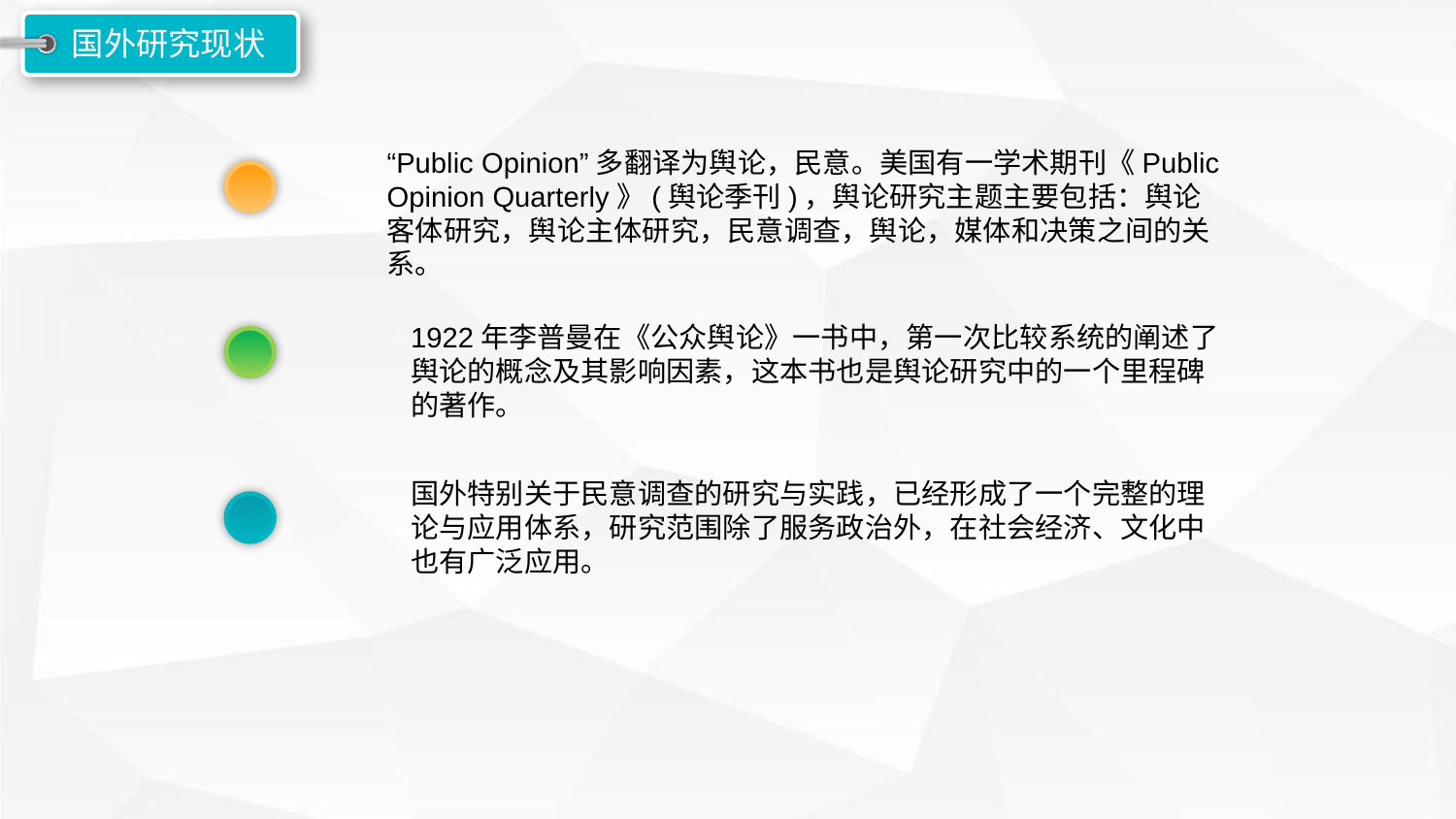

国外研究现状

“Public Opinion”多翻译为舆论，民意。美国有一学术期刊《Public Opinion Quarterly》(舆论季刊)，舆论研究主题主要包括：舆论客体研究，舆论主体研究，民意调查，舆论，媒体和决策之间的关系。

1922年李普曼在《公众舆论》一书中，第一次比较系统的阐述了舆论的概念及其影响因素，这本书也是舆论研究中的一个里程碑的著作。

国外特别关于民意调查的研究与实践，已经形成了一个完整的理论与应用体系，研究范围除了服务政治外，在社会经济、文化中也有广泛应用。